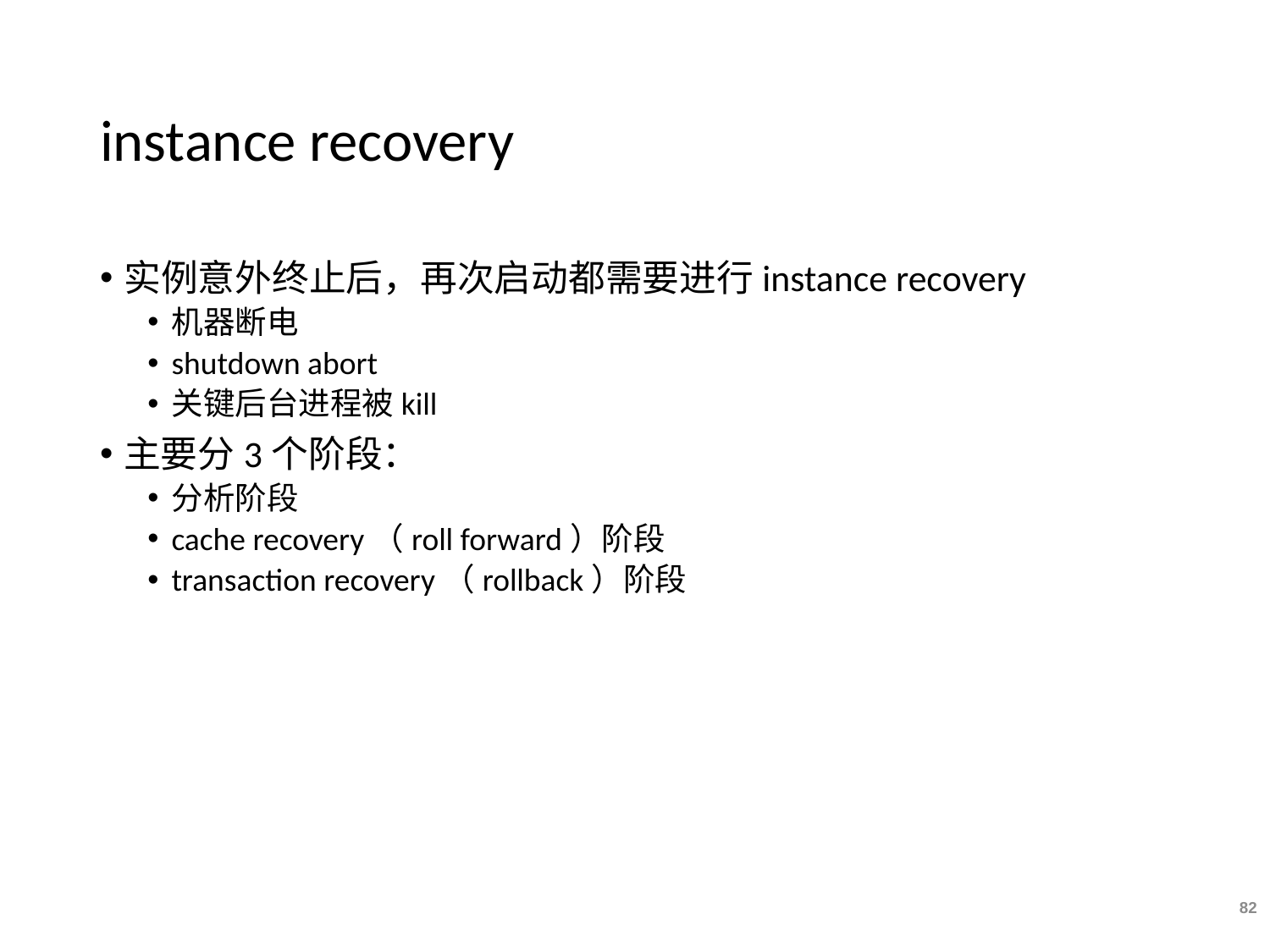

# instance recovery
实例意外终止后，再次启动都需要进行instance recovery
机器断电
shutdown abort
关键后台进程被kill
主要分3个阶段：
分析阶段
cache recovery（roll forward）阶段
transaction recovery（rollback）阶段

82